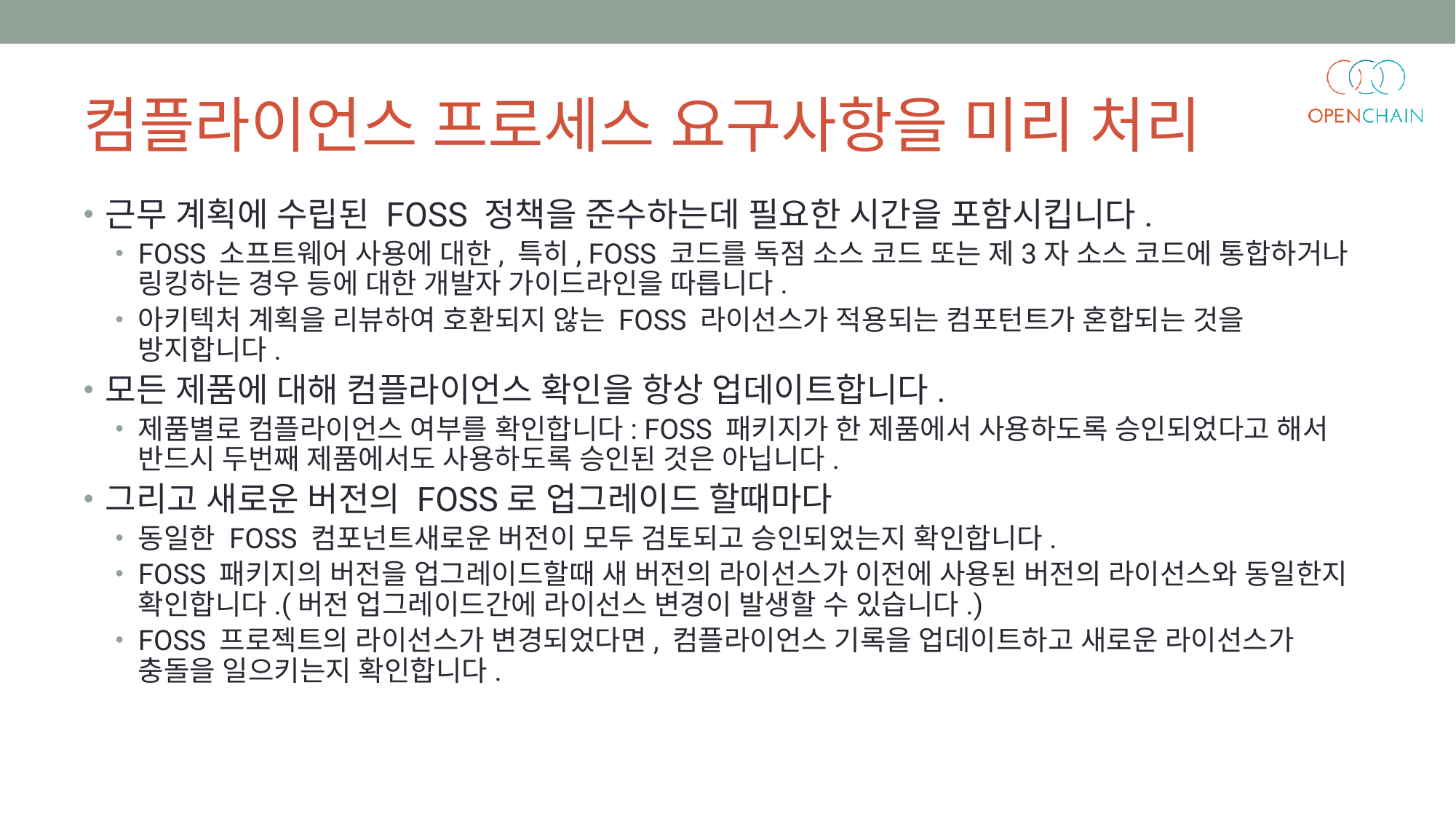

# 컴플라이언스 프로세스 요구사항을 미리 처리
근무 계획에 수립된 FOSS 정책을 준수하는데 필요한 시간을 포함시킵니다.
FOSS 소프트웨어 사용에 대한, 특히, FOSS 코드를 독점 소스 코드 또는 제3자 소스 코드에 통합하거나 링킹하는 경우 등에 대한 개발자 가이드라인을 따릅니다.
아키텍처 계획을 리뷰하여 호환되지 않는 FOSS 라이선스가 적용되는 컴포턴트가 혼합되는 것을 방지합니다.
모든 제품에 대해 컴플라이언스 확인을 항상 업데이트합니다.
제품별로 컴플라이언스 여부를 확인합니다: FOSS 패키지가 한 제품에서 사용하도록 승인되었다고 해서 반드시 두번째 제품에서도 사용하도록 승인된 것은 아닙니다.
그리고 새로운 버전의 FOSS로 업그레이드 할때마다
동일한 FOSS 컴포넌트새로운 버전이 모두 검토되고 승인되었는지 확인합니다.
FOSS 패키지의 버전을 업그레이드할때 새 버전의 라이선스가 이전에 사용된 버전의 라이선스와 동일한지 확인합니다.(버전 업그레이드간에 라이선스 변경이 발생할 수 있습니다.)
FOSS 프로젝트의 라이선스가 변경되었다면, 컴플라이언스 기록을 업데이트하고 새로운 라이선스가 충돌을 일으키는지 확인합니다.